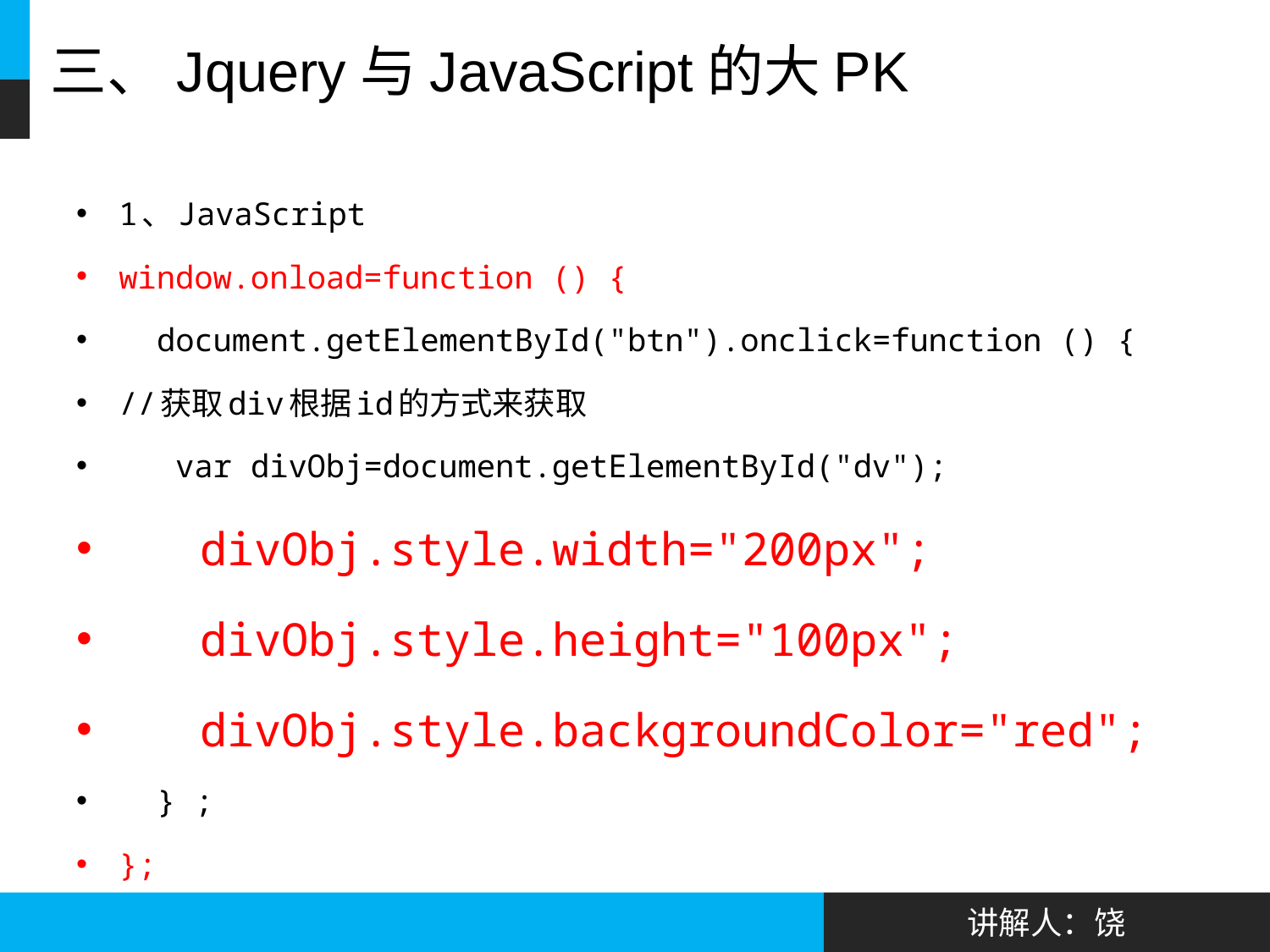

# 三、Jquery与JavaScript的大PK
1、JavaScript
window.onload=function () {
  document.getElementById("btn").onclick=function () {
//获取div根据id的方式来获取
   var divObj=document.getElementById("dv");
   divObj.style.width="200px";
   divObj.style.height="100px";
   divObj.style.backgroundColor="red";
  } ;
};